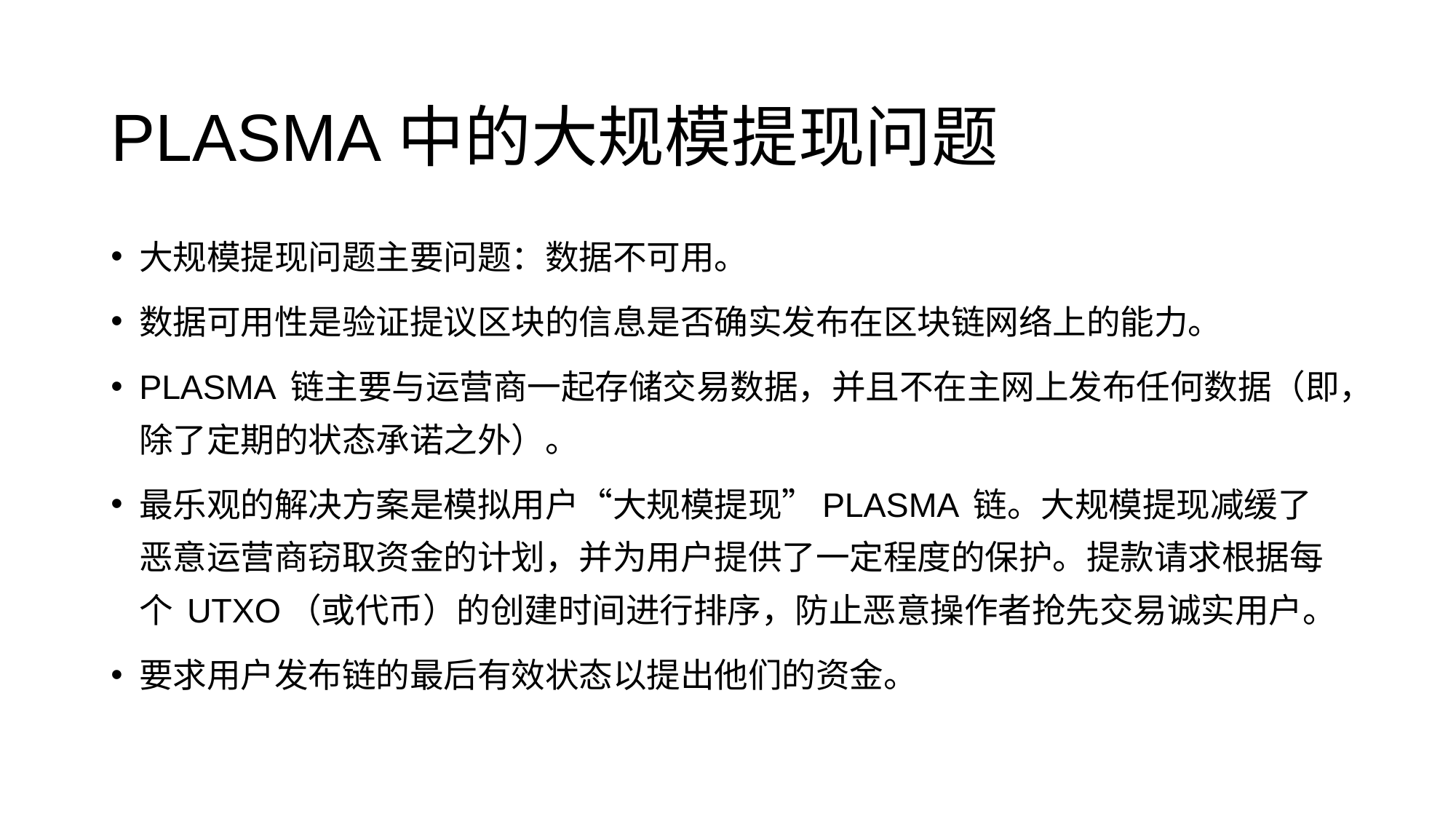

# PLASMA中的大规模提现问题
大规模提现问题主要问题：数据不可用。
数据可用性是验证提议区块的信息是否确实发布在区块链网络上的能力。
PLASMA 链主要与运营商一起存储交易数据，并且不在主网上发布任何数据（即，除了定期的状态承诺之外）。
最乐观的解决方案是模拟用户“大规模提现”PLASMA 链。大规模提现减缓了恶意运营商窃取资金的计划，并为用户提供了一定程度的保护。提款请求根据每个 UTXO（或代币）的创建时间进行排序，防止恶意操作者抢先交易诚实用户。
要求用户发布链的最后有效状态以提出他们的资金。